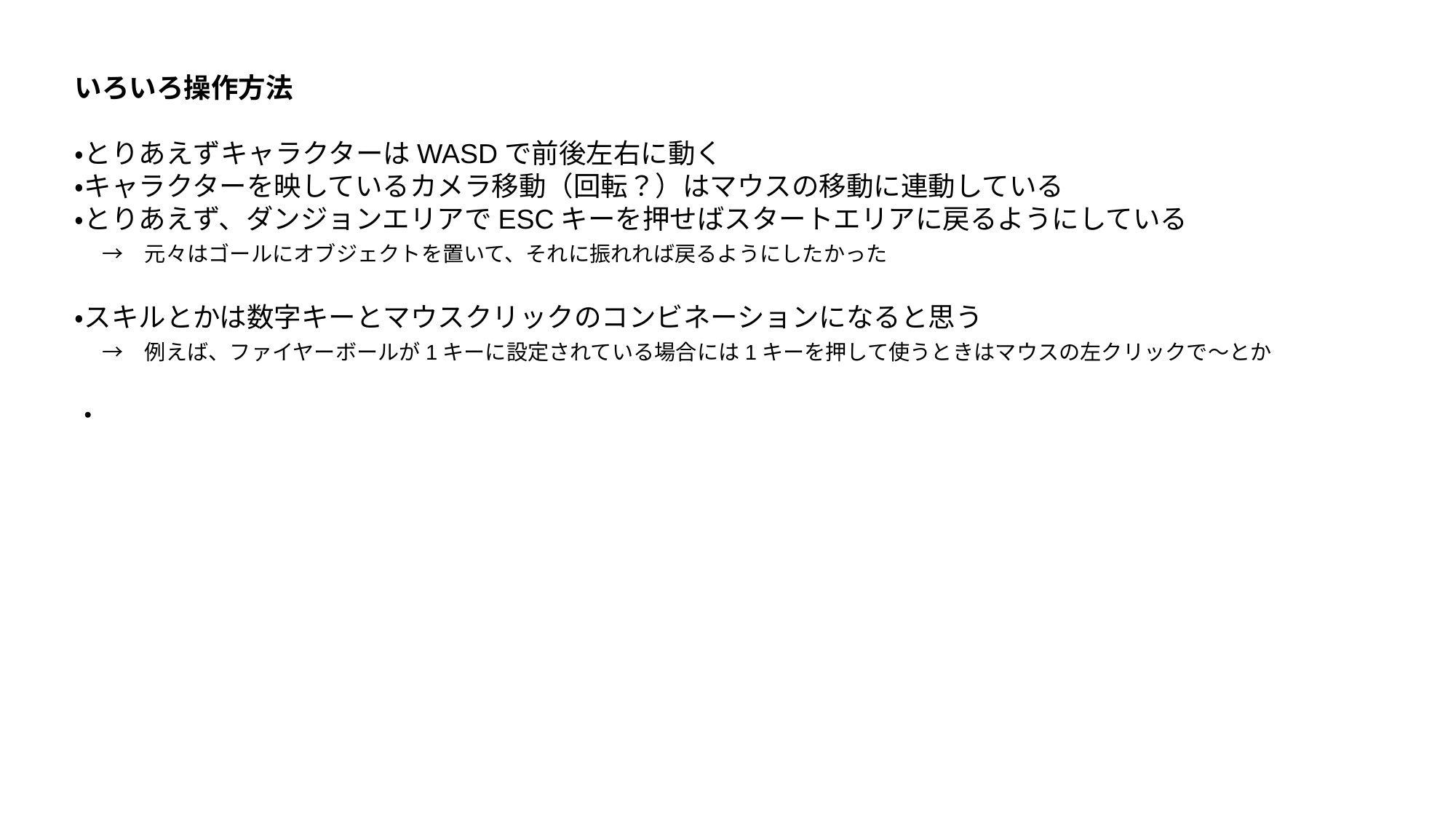

いろいろ操作方法

・とりあえずキャラクターはWASDで前後左右に動く
・キャラクターを映しているカメラ移動（回転？）はマウスの移動に連動している
・とりあえず、ダンジョンエリアでESCキーを押せばスタートエリアに戻るようにしている
　→　元々はゴールにオブジェクトを置いて、それに振れれば戻るようにしたかった

・スキルとかは数字キーとマウスクリックのコンビネーションになると思う
　→　例えば、ファイヤーボールが1キーに設定されている場合には1キーを押して使うときはマウスの左クリックで～とか

・